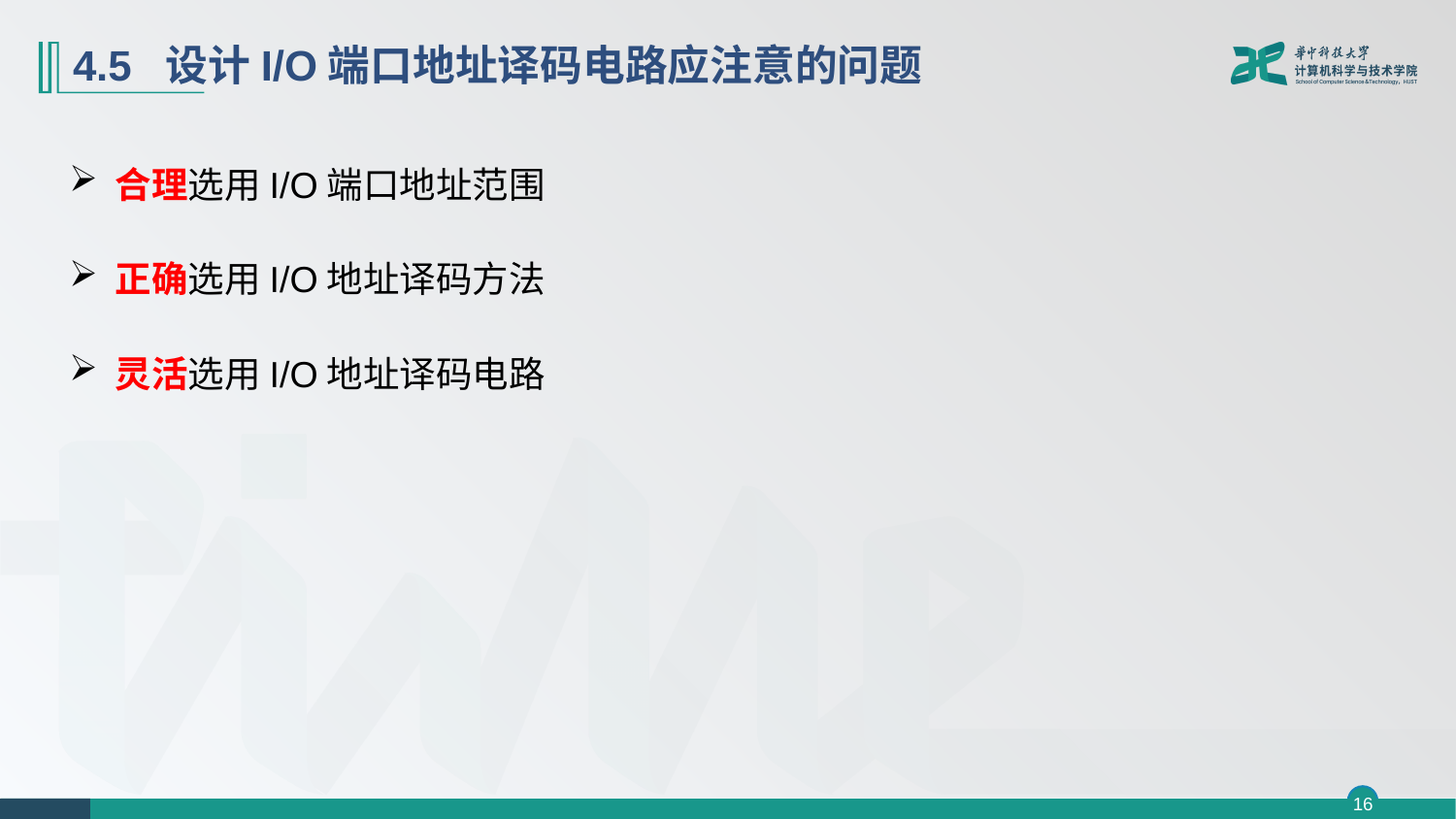

# 4.5  设计I/O端口地址译码电路应注意的问题
 合理选用I/O端口地址范围
 正确选用I/O地址译码方法
 灵活选用I/O地址译码电路